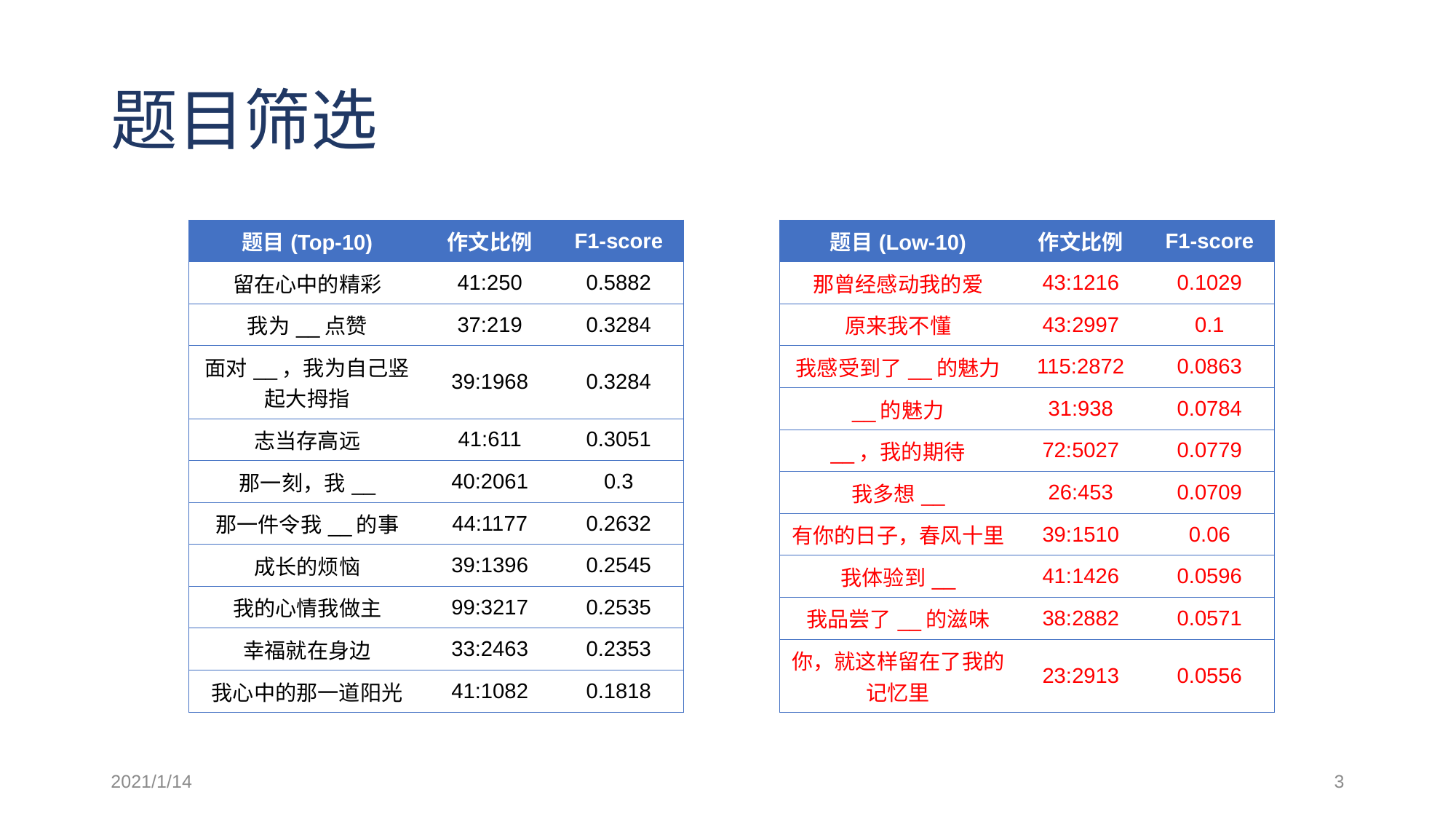

# 题目筛选
| 题目(Top-10) | 作文比例 | F1-score |
| --- | --- | --- |
| 留在心中的精彩 | 41:250 | 0.5882 |
| 我为\_\_点赞 | 37:219 | 0.3284 |
| 面对\_\_，我为自己竖起大拇指 | 39:1968 | 0.3284 |
| 志当存高远 | 41:611 | 0.3051 |
| 那一刻，我\_\_ | 40:2061 | 0.3 |
| 那一件令我\_\_的事 | 44:1177 | 0.2632 |
| 成长的烦恼 | 39:1396 | 0.2545 |
| 我的心情我做主 | 99:3217 | 0.2535 |
| 幸福就在身边 | 33:2463 | 0.2353 |
| 我心中的那一道阳光 | 41:1082 | 0.1818 |
| 题目(Low-10) | 作文比例 | F1-score |
| --- | --- | --- |
| 那曾经感动我的爱 | 43:1216 | 0.1029 |
| 原来我不懂 | 43:2997 | 0.1 |
| 我感受到了\_\_的魅力 | 115:2872 | 0.0863 |
| \_\_的魅力 | 31:938 | 0.0784 |
| \_\_，我的期待 | 72:5027 | 0.0779 |
| 我多想\_\_ | 26:453 | 0.0709 |
| 有你的日子，春风十里 | 39:1510 | 0.06 |
| 我体验到\_\_ | 41:1426 | 0.0596 |
| 我品尝了\_\_的滋味 | 38:2882 | 0.0571 |
| 你，就这样留在了我的记忆里 | 23:2913 | 0.0556 |
2021/1/14
3